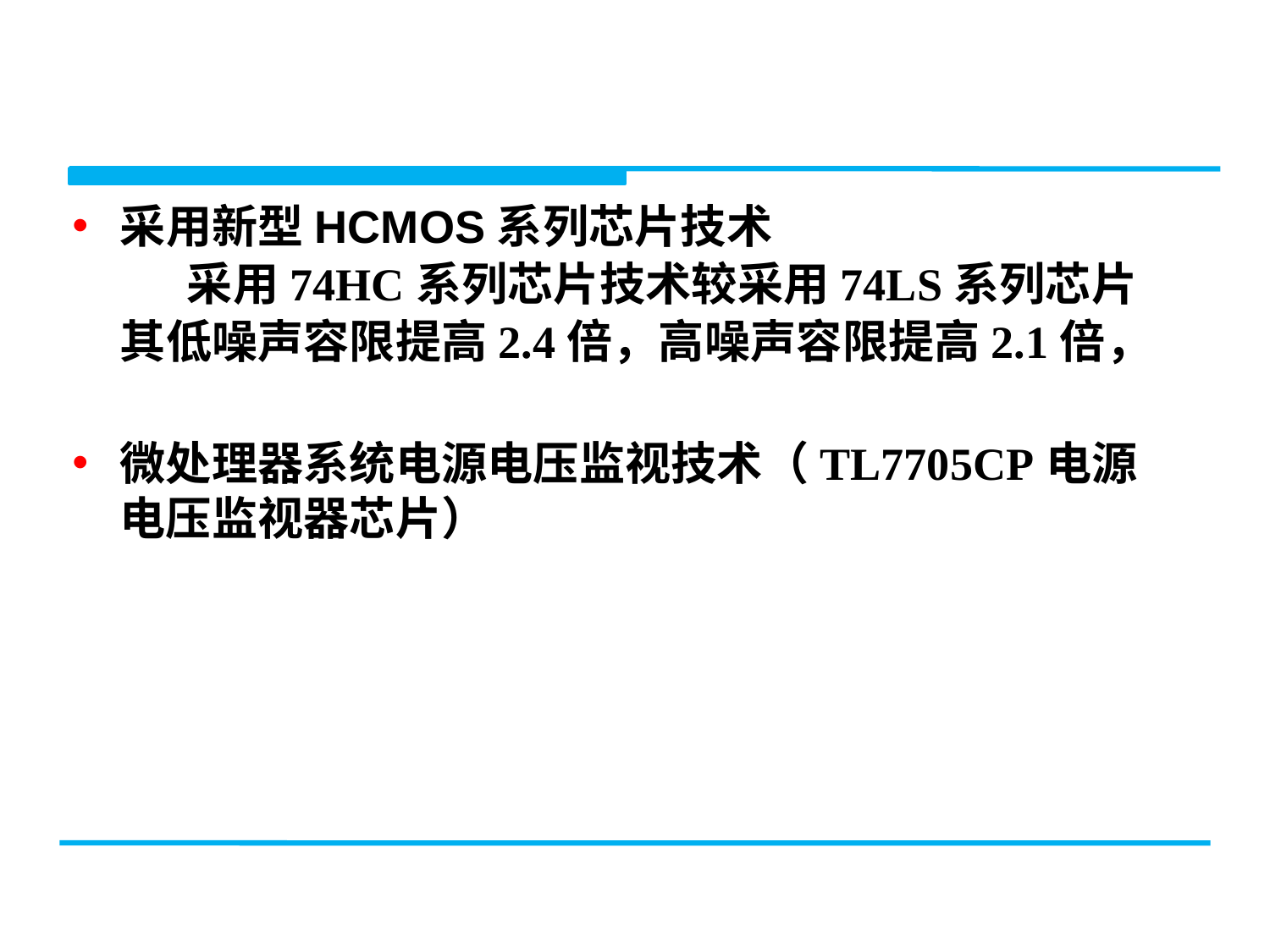

采用新型HCMOS系列芯片技术
          采用74HC系列芯片技术较采用74LS系列芯片其低噪声容限提高2.4倍，高噪声容限提高2.1倍，
微处理器系统电源电压监视技术（TL7705CP电源电压监视器芯片）